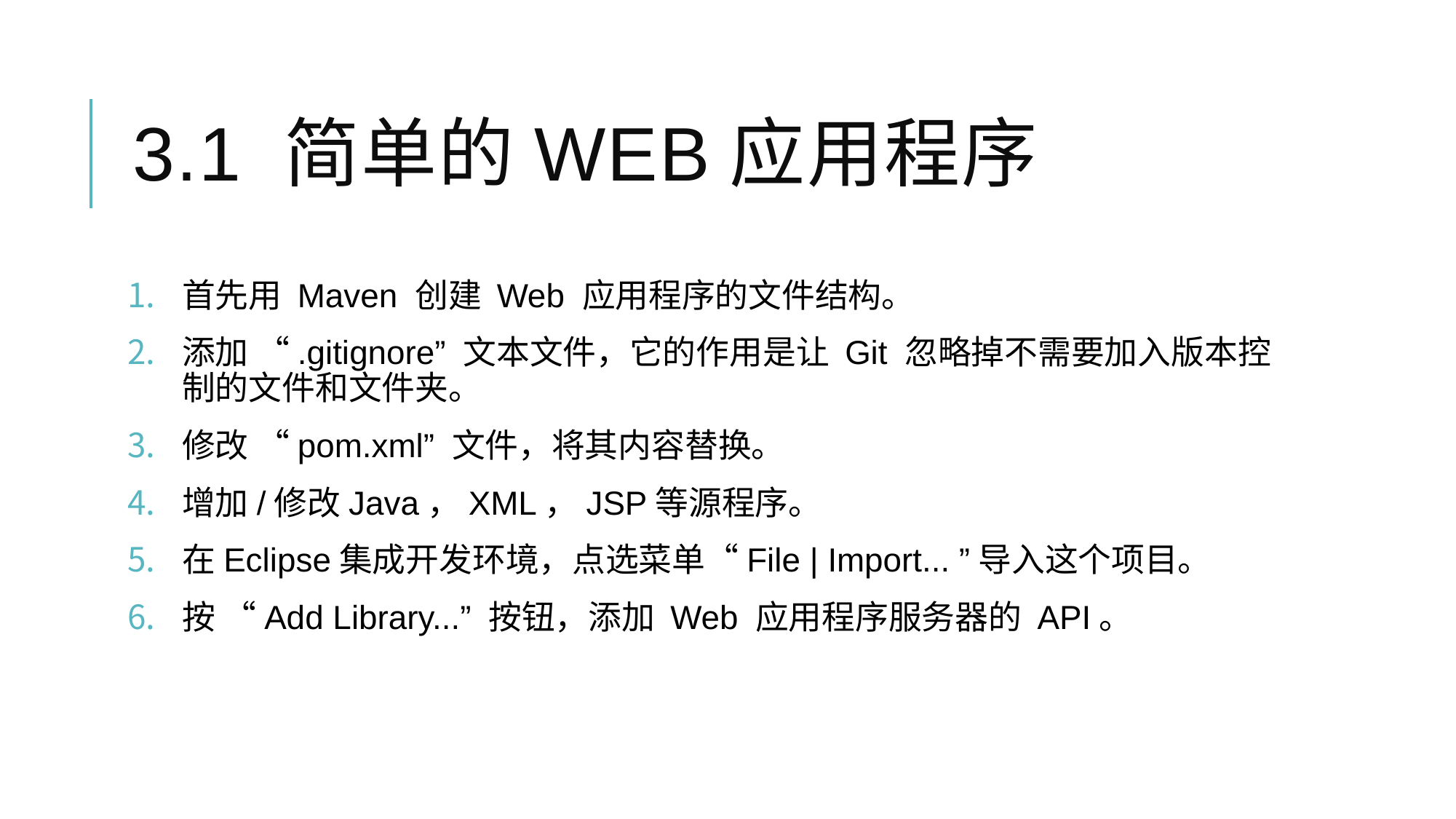

# 3.1 简单的Web应用程序
首先用 Maven 创建 Web 应用程序的文件结构。
添加 “.gitignore” 文本文件，它的作用是让 Git 忽略掉不需要加入版本控制的文件和文件夹。
修改 “pom.xml” 文件，将其内容替换。
增加/修改Java，XML，JSP等源程序。
在Eclipse集成开发环境，点选菜单“File | Import... ”导入这个项目。
按 “Add Library...” 按钮，添加 Web 应用程序服务器的 API。